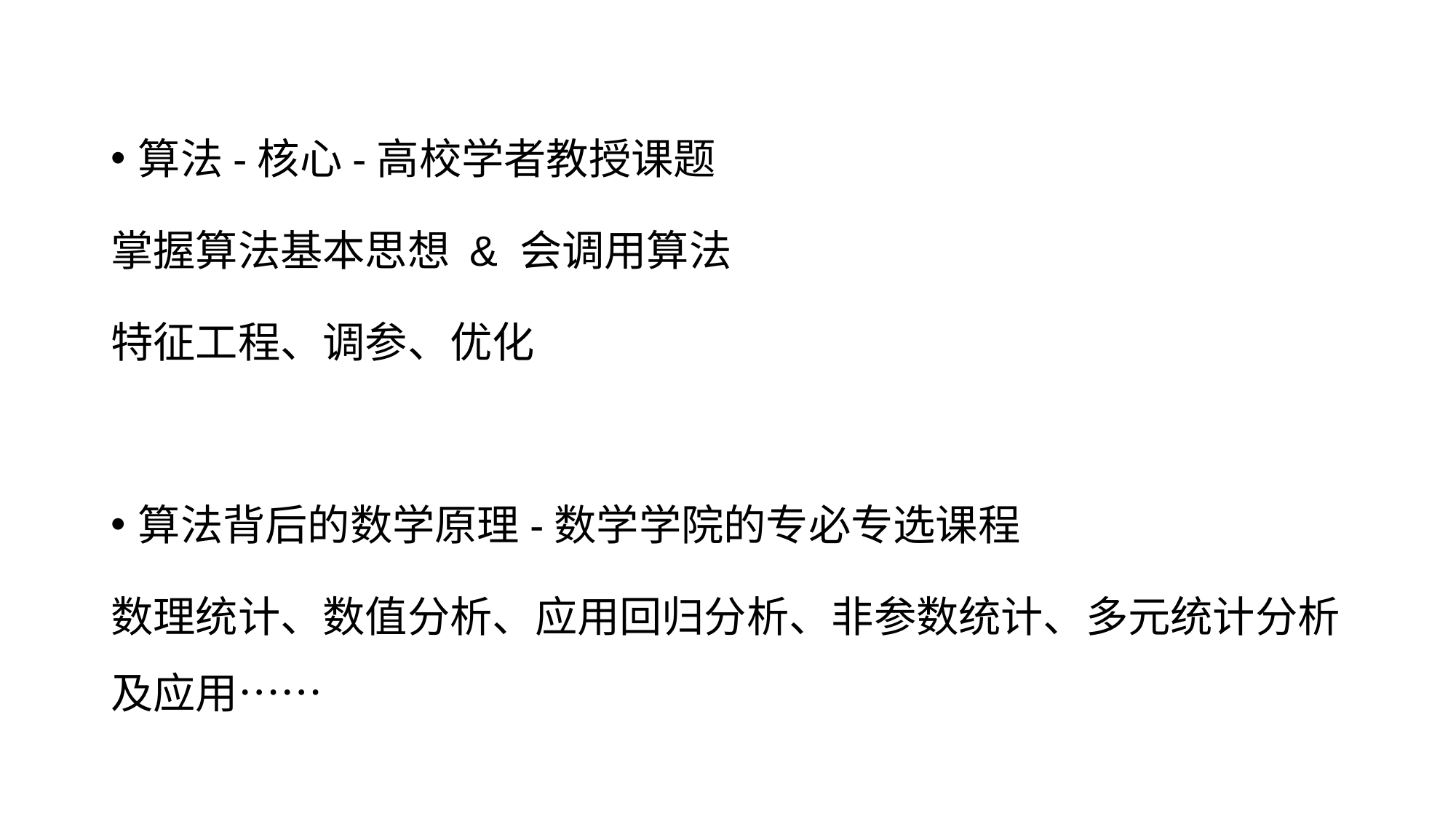

算法-核心-高校学者教授课题
掌握算法基本思想 & 会调用算法
特征工程、调参、优化

算法背后的数学原理-数学学院的专必专选课程
数理统计、数值分析、应用回归分析、非参数统计、多元统计分析及应用……